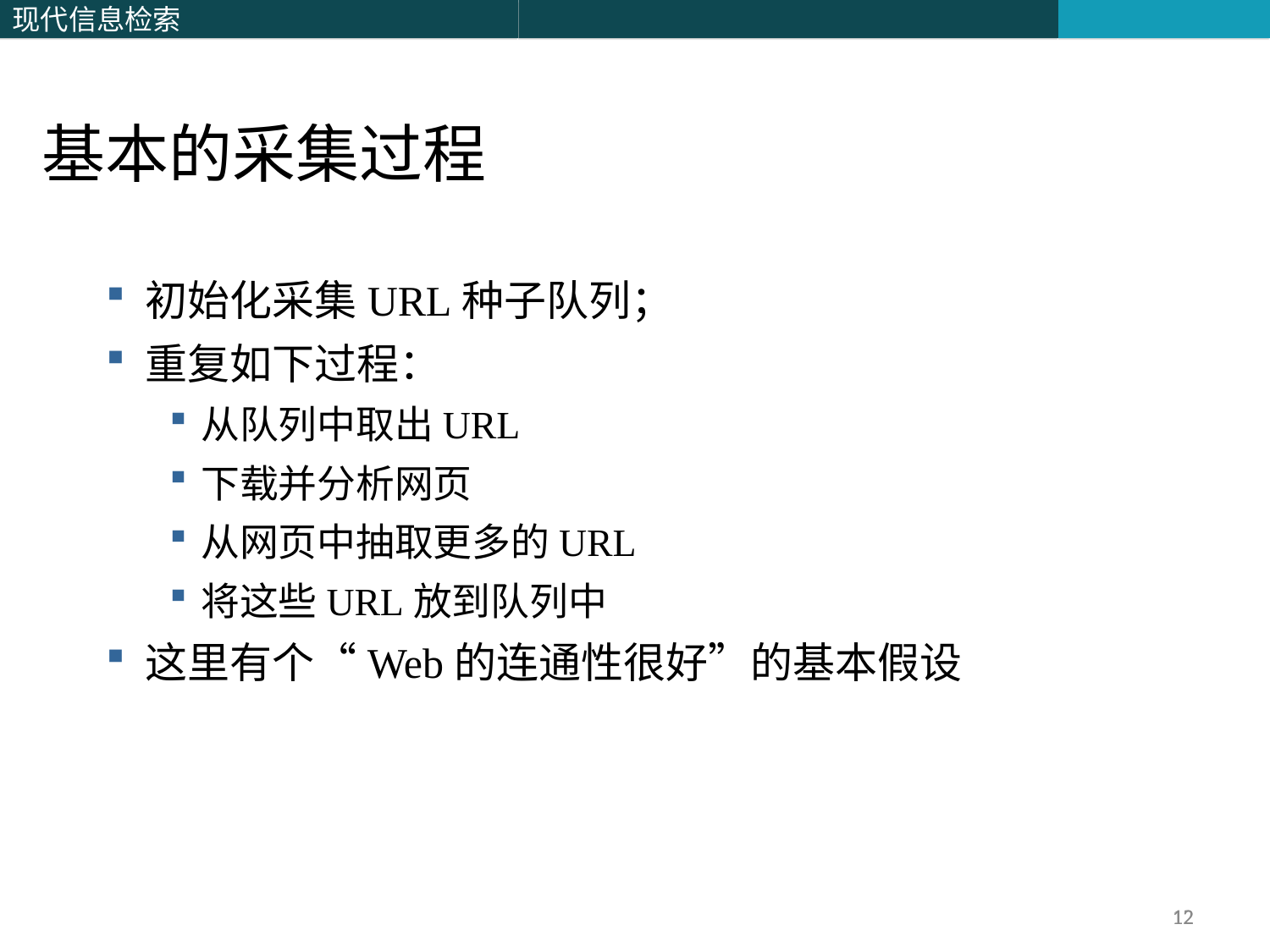

基本的采集过程
初始化采集URL种子队列；
重复如下过程：
从队列中取出URL
下载并分析网页
从网页中抽取更多的URL
将这些URL放到队列中
这里有个“Web的连通性很好”的基本假设
12
12